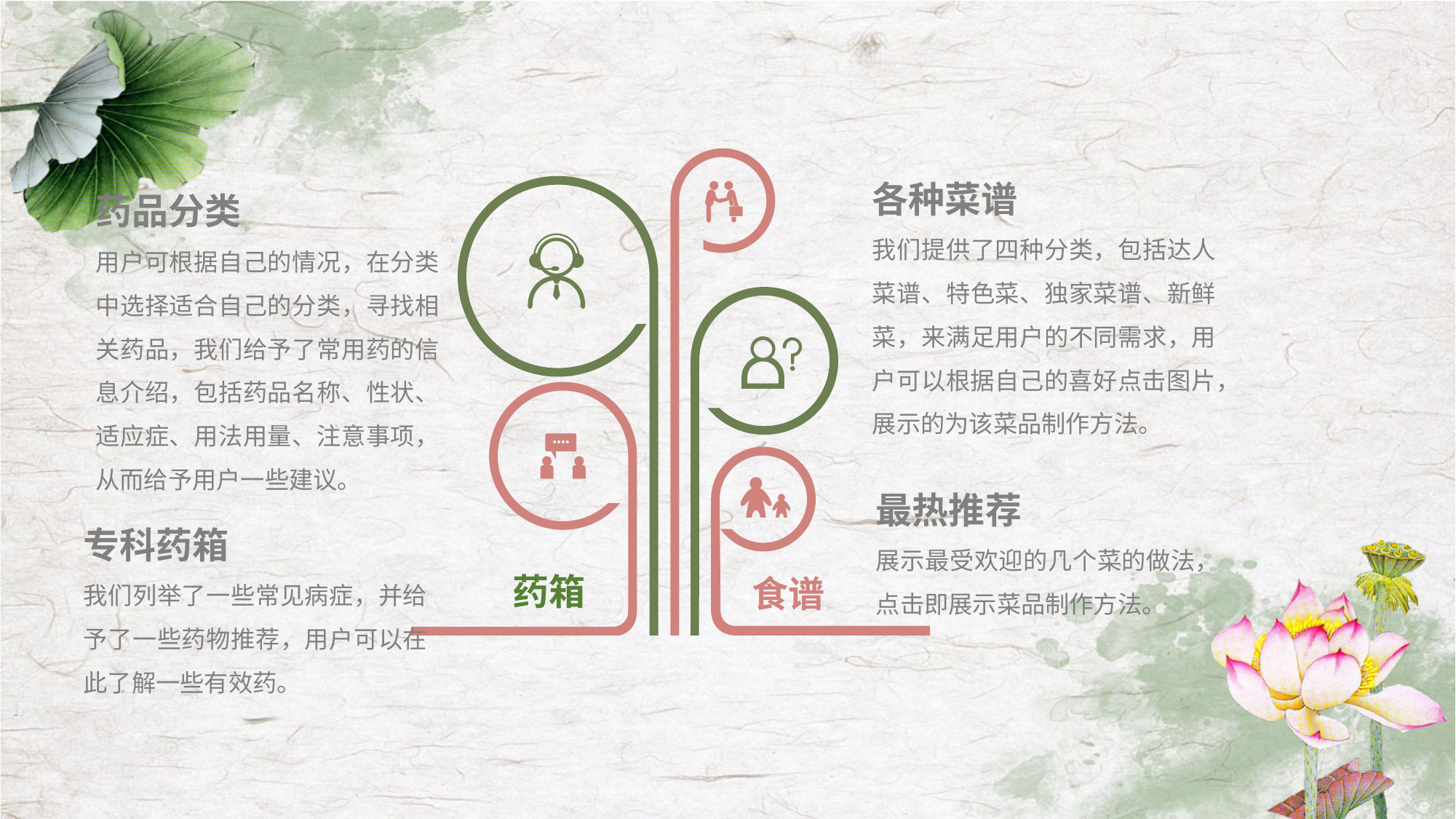

各种菜谱
我们提供了四种分类，包括达人菜谱、特色菜、独家菜谱、新鲜菜，来满足用户的不同需求，用户可以根据自己的喜好点击图片，展示的为该菜品制作方法。

药品分类
用户可根据自己的情况，在分类中选择适合自己的分类，寻找相关药品，我们给予了常用药的信息介绍，包括药品名称、性状、适应症、用法用量、注意事项，从而给予用户一些建议。

最热推荐
展示最受欢迎的几个菜的做法，点击即展示菜品制作方法。
专科药箱
我们列举了一些常见病症，并给予了一些药物推荐，用户可以在此了解一些有效药。
药箱
食谱